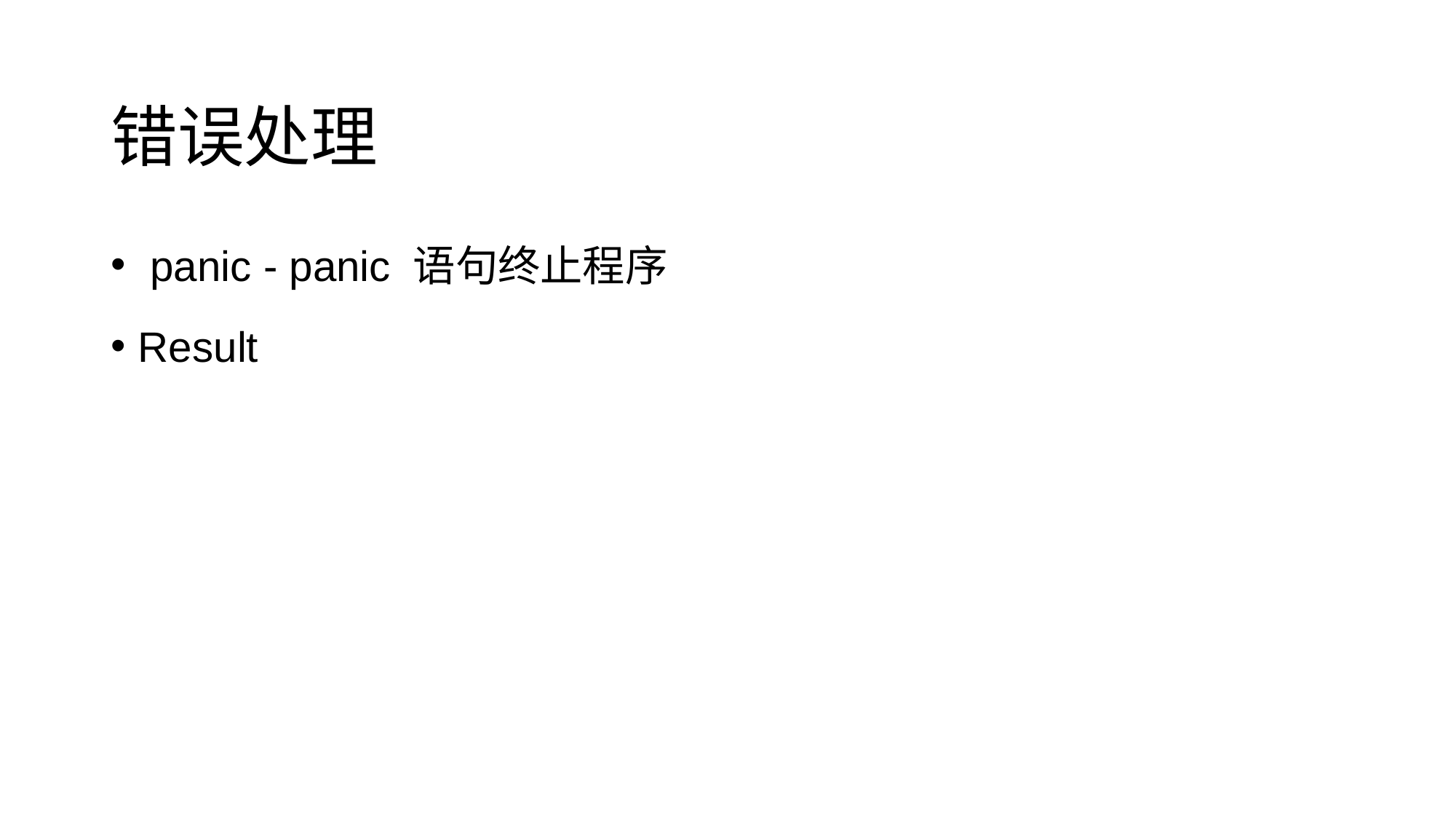

# 错误处理
 panic - panic 语句终止程序
Result